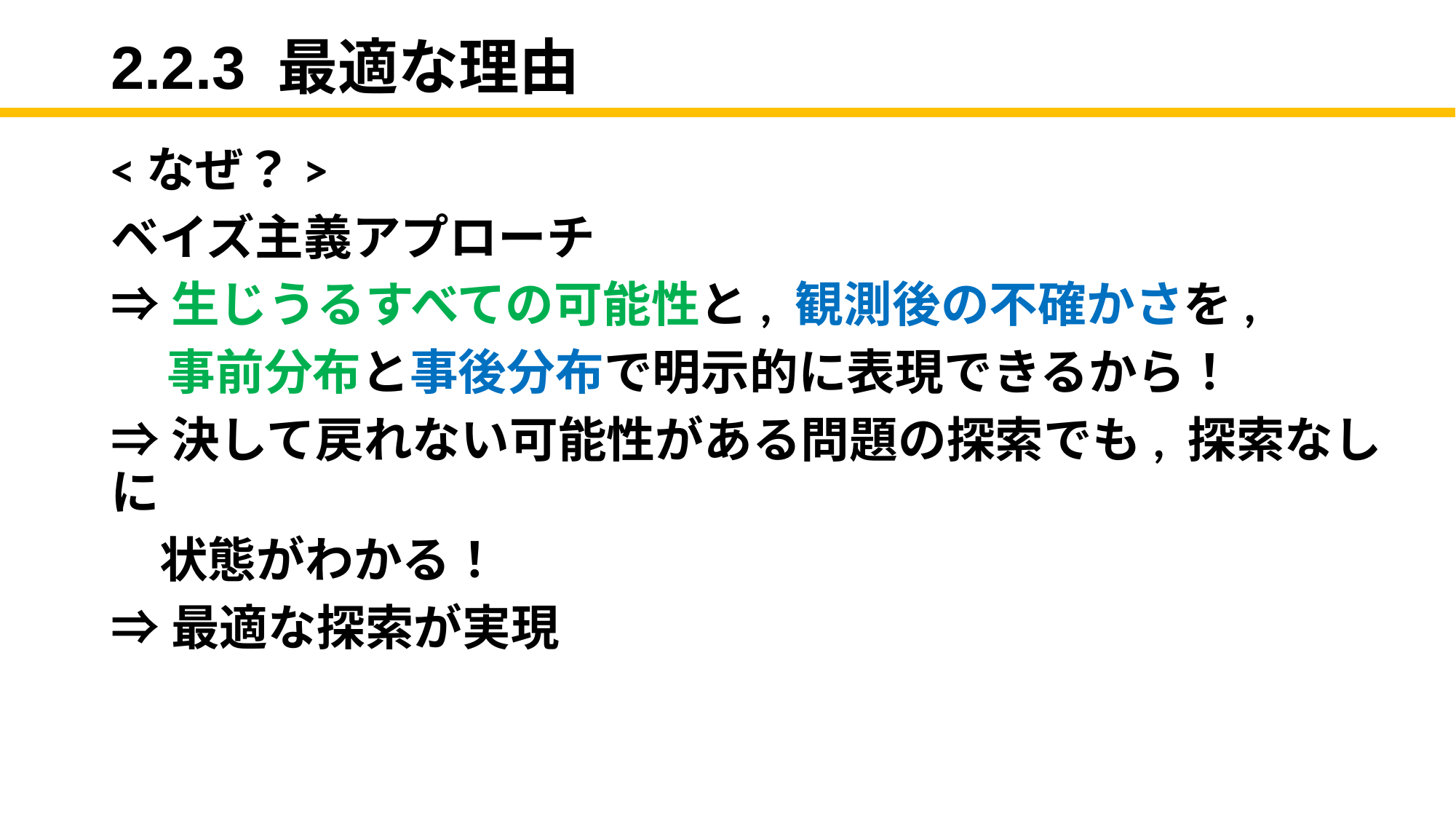

# 2.2.3 最適な理由
<なぜ？>
ベイズ主義アプローチ
⇒生じうるすべての可能性と, 観測後の不確かさを,
    事前分布と事後分布で明示的に表現できるから！
⇒決して戻れない可能性がある問題の探索でも, 探索なしに
　状態がわかる！
⇒最適な探索が実現